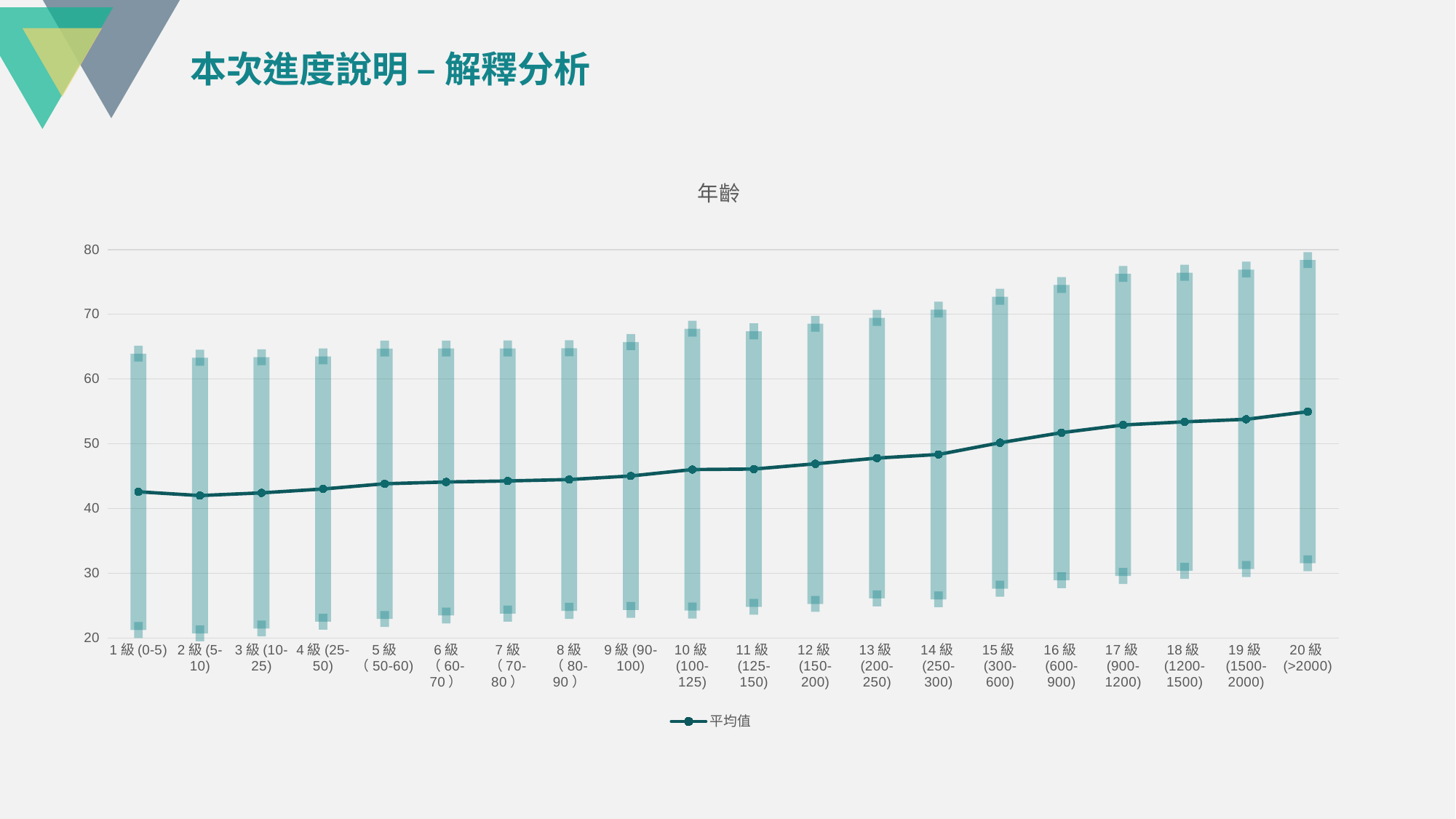

本次進度說明 – 解釋分析

### Chart: 年齡

| Category |  |
|---|---|
| 1級(0-5) | 42.57373 |
| 2級(5-10) | 41.99266 |
| 3級(10-25) | 42.41185 |
| 4級(25-50) | 43.00839 |
| 5級（50-60) | 43.81821 |
| 6級（60-70） | 44.08879 |
| 7級（70-80） | 44.2468 |
| 8級（80-90） | 44.4681 |
| 9級(90-100) | 45.01845 |
| 10級(100-125) | 46.00734 |
| 11級(125-150) | 46.08896 |
| 12級(150-200) | 46.89967 |
| 13級(200-250) | 47.78241 |
| 14級(250-300) | 48.34298 |
| 15級(300-600) | 50.16149 |
| 16級(600-900) | 51.71535 |
| 17級(900-1200) | 52.90474 |
| 18級(1200-1500) | 53.39264 |
| 19級(1500-2000) | 53.77562 |
| 20級(>2000) | 54.9558 |